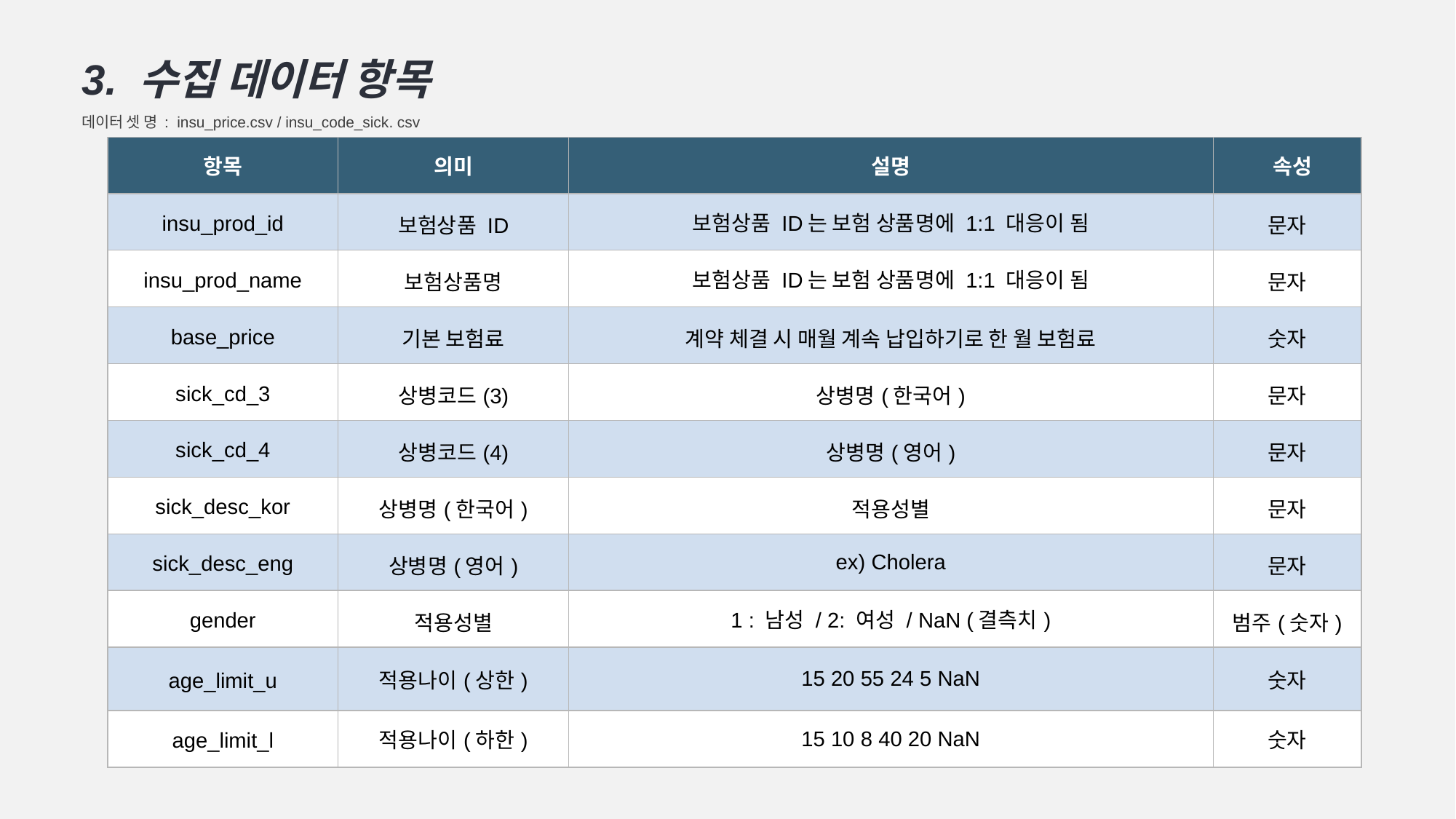

3. 수집 데이터 항목
데이터 셋 명 :  insu_price.csv / insu_code_sick. csv
| 항목 | 의미 | 설명 | 속성 |
| --- | --- | --- | --- |
| insu\_prod\_id | 보험상품 ID | 보험상품 ID는 보험 상품명에 1:1 대응이 됨 | 문자 |
| insu\_prod\_name | 보험상품명 | 보험상품 ID는 보험 상품명에 1:1 대응이 됨 | 문자 |
| base\_price | 기본 보험료 | 계약 체결 시 매월 계속 납입하기로 한 월 보험료 | 숫자 |
| sick\_cd\_3 | 상병코드(3) | 상병명(한국어) | 문자 |
| sick\_cd\_4 | 상병코드(4) | 상병명(영어) | 문자 |
| sick\_desc\_kor | 상병명(한국어) | 적용성별 | 문자 |
| sick\_desc\_eng | 상병명(영어) | ex) Cholera | 문자 |
| gender | 적용성별 | 1 : 남성 / 2: 여성 / NaN (결측치) | 범주(숫자) |
| age\_limit\_u | 적용나이(상한) | 15 20 55 24 5 NaN | 숫자 |
| age\_limit\_l | 적용나이(하한) | 15 10 8 40 20 NaN | 숫자 |